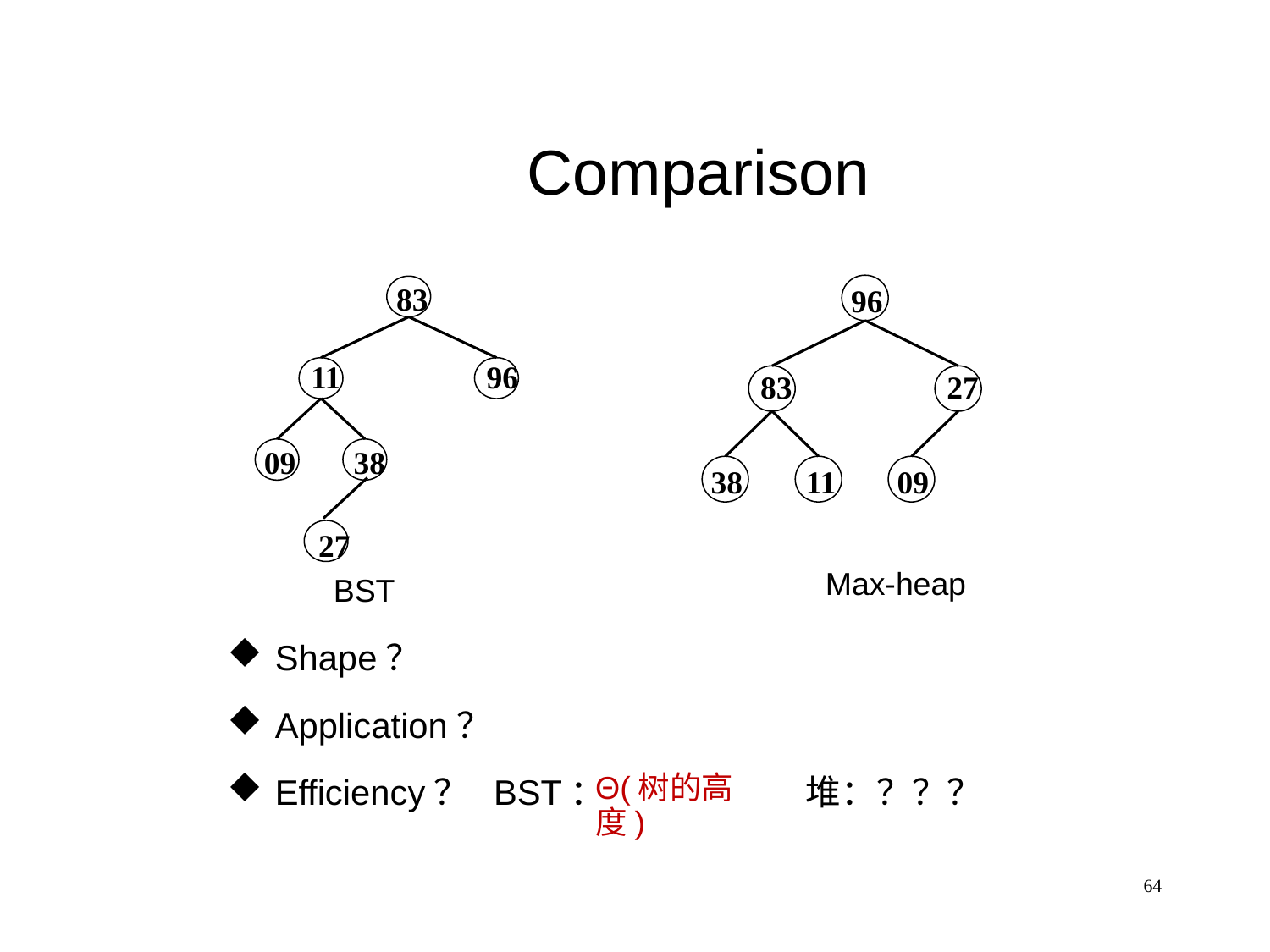

# Comparison
64

96
83
27
38
11
09
83

11
96
09
38
27
Max-heap
BST
Shape？
Application？
Efficiency？  BST：？？？            堆：？？？
Θ(树的高度)